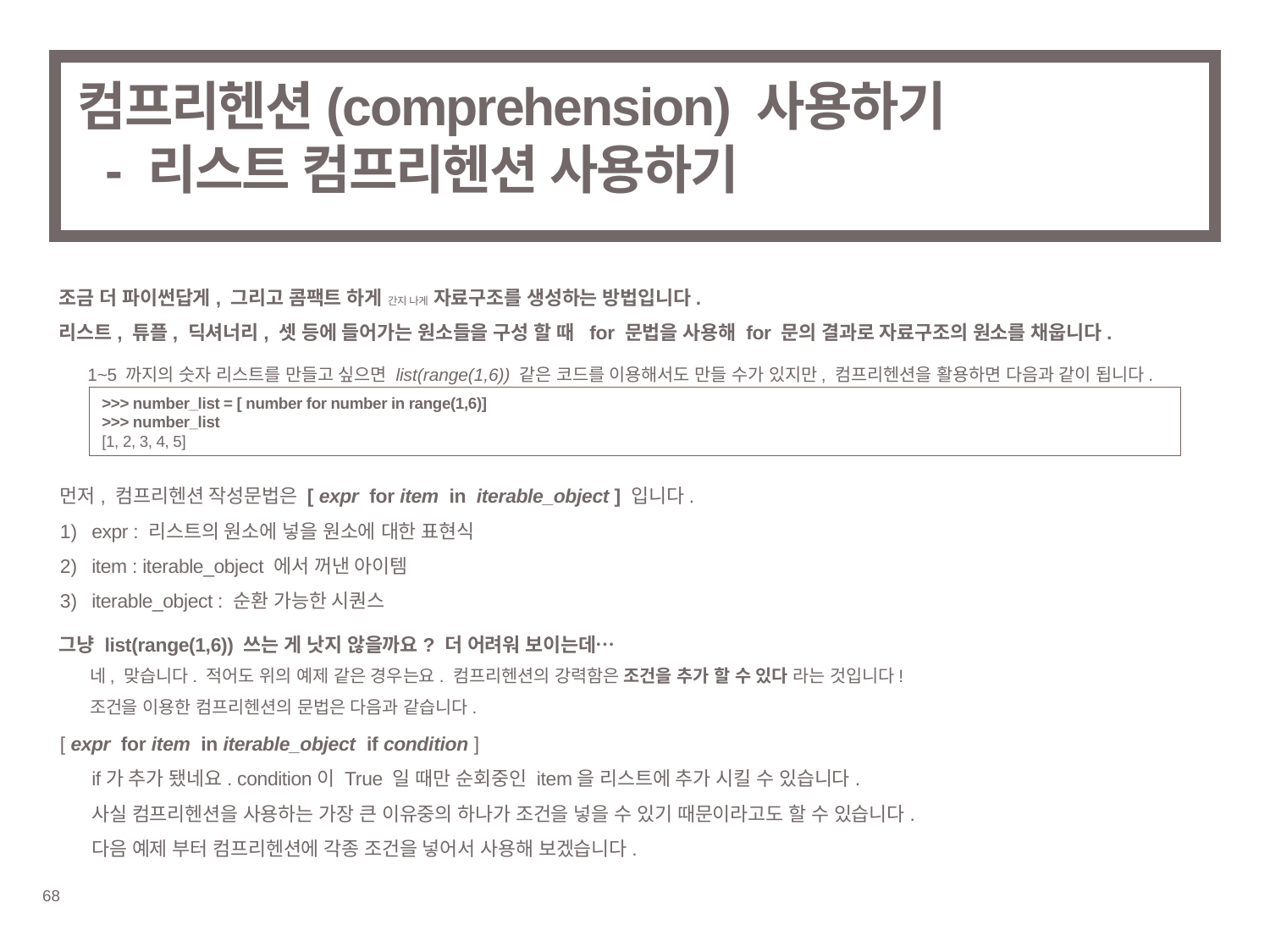

# 컴프리헨션(comprehension) 사용하기 - 리스트 컴프리헨션 사용하기
조금 더 파이썬답게, 그리고 콤팩트 하게 간지 나게 자료구조를 생성하는 방법입니다.
리스트, 튜플, 딕셔너리, 셋 등에 들어가는 원소들을 구성 할 때  for 문법을 사용해 for 문의 결과로 자료구조의 원소를 채웁니다.
1~5 까지의 숫자 리스트를 만들고 싶으면 list(range(1,6)) 같은 코드를 이용해서도 만들 수가 있지만, 컴프리헨션을 활용하면 다음과 같이 됩니다.

>>> number_list = [ number for number in range(1,6)]
>>> number_list
[1, 2, 3, 4, 5]
먼저, 컴프리헨션 작성문법은 [ expr  for item  in  iterable_object ] 입니다.
expr : 리스트의 원소에 넣을 원소에 대한 표현식
item : iterable_object 에서 꺼낸 아이템
iterable_object : 순환 가능한 시퀀스
그냥 list(range(1,6)) 쓰는 게 낫지 않을까요? 더 어려워 보이는데…
네, 맞습니다. 적어도 위의 예제 같은 경우는요. 컴프리헨션의 강력함은 조건을 추가 할 수 있다 라는 것입니다!
조건을 이용한 컴프리헨션의 문법은 다음과 같습니다.
[ expr  for item  in iterable_object  if condition ]
	if가 추가 됐네요. condition이 True 일 때만 순회중인 item을 리스트에 추가 시킬 수 있습니다.
	사실 컴프리헨션을 사용하는 가장 큰 이유중의 하나가 조건을 넣을 수 있기 때문이라고도 할 수 있습니다.
	다음 예제 부터 컴프리헨션에 각종 조건을 넣어서 사용해 보겠습니다.